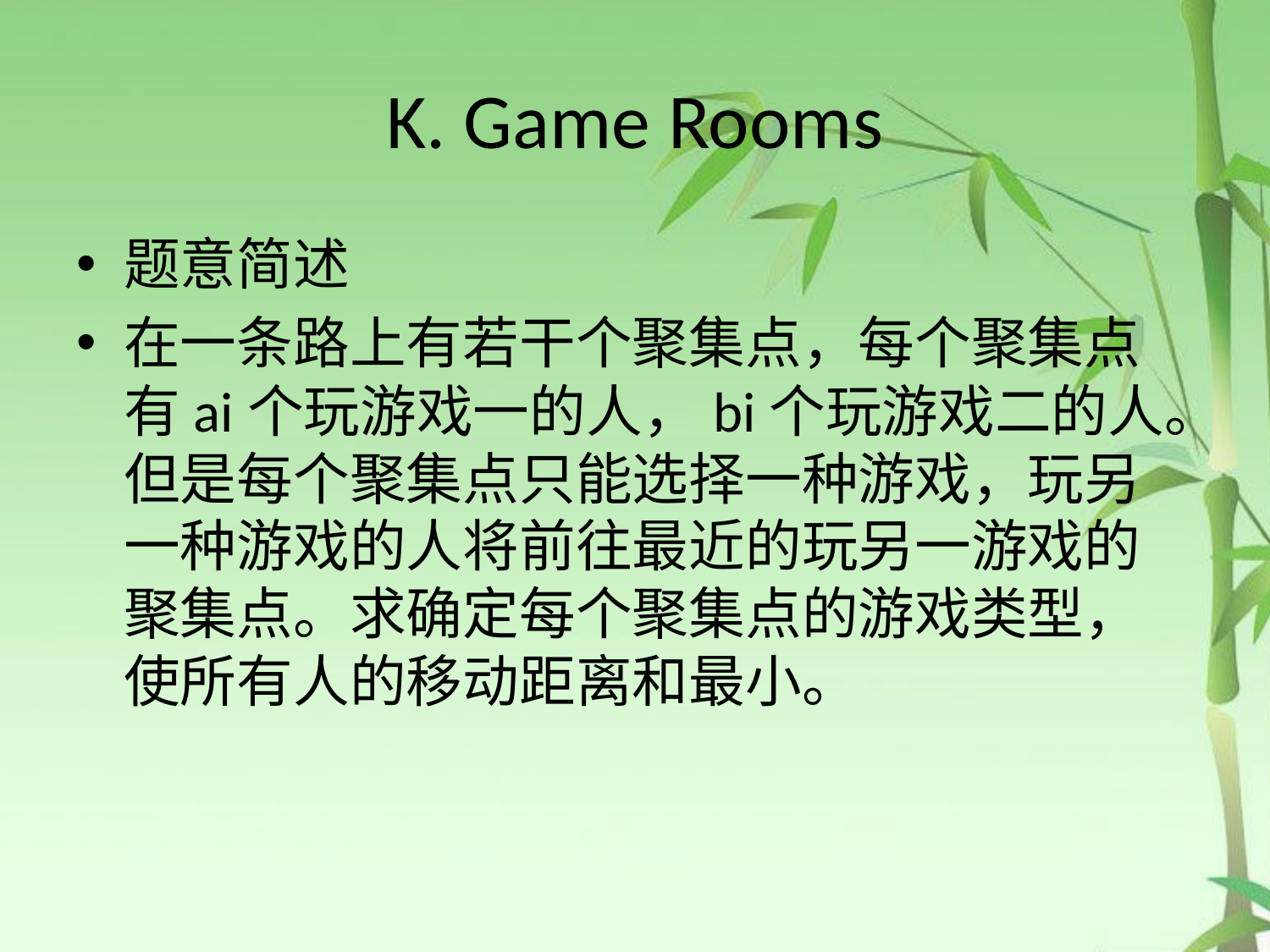

# K. Game Rooms
题意简述
在一条路上有若干个聚集点，每个聚集点有ai个玩游戏一的人，bi个玩游戏二的人。但是每个聚集点只能选择一种游戏，玩另一种游戏的人将前往最近的玩另一游戏的聚集点。求确定每个聚集点的游戏类型，使所有人的移动距离和最小。